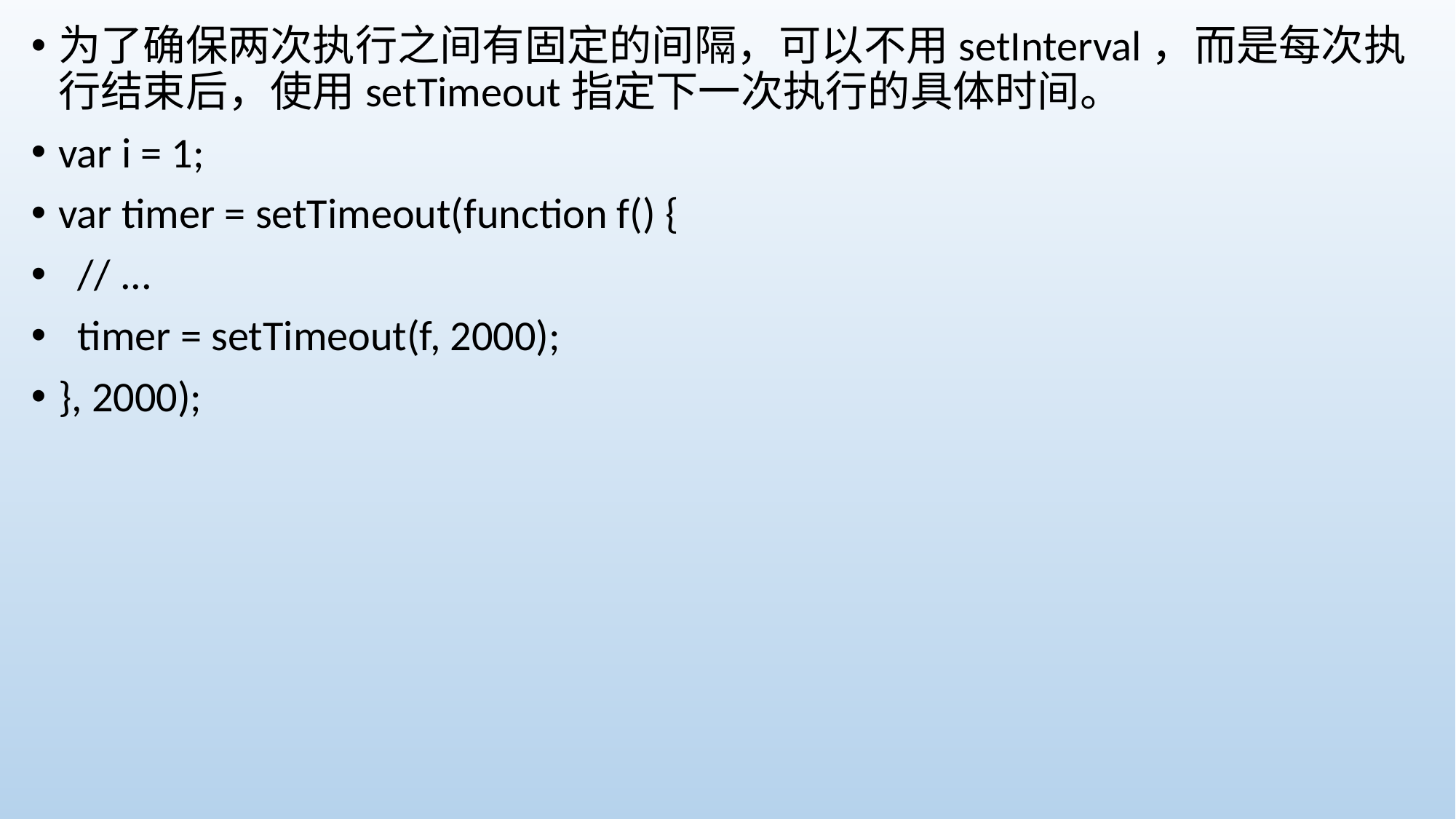

为了确保两次执行之间有固定的间隔，可以不用setInterval，而是每次执行结束后，使用setTimeout指定下一次执行的具体时间。
var i = 1;
var timer = setTimeout(function f() {
  // ...
  timer = setTimeout(f, 2000);
}, 2000);